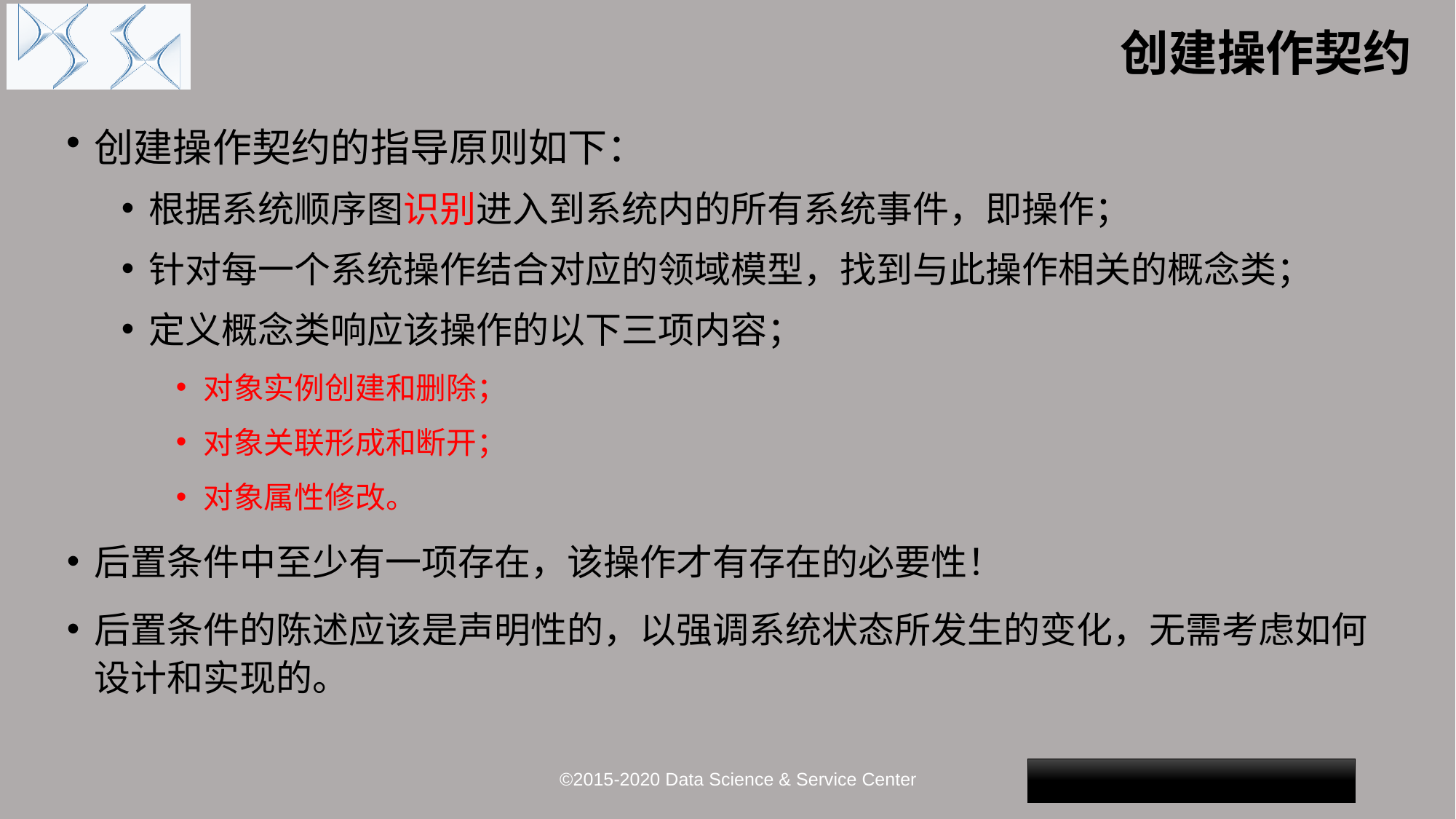

# 创建操作契约
创建操作契约的指导原则如下：
根据系统顺序图识别进入到系统内的所有系统事件，即操作；
针对每一个系统操作结合对应的领域模型，找到与此操作相关的概念类；
定义概念类响应该操作的以下三项内容；
对象实例创建和删除；
对象关联形成和断开；
对象属性修改。
后置条件中至少有一项存在，该操作才有存在的必要性！
后置条件的陈述应该是声明性的，以强调系统状态所发生的变化，无需考虑如何设计和实现的。

©2015-2020 Data Science & Service Center
55